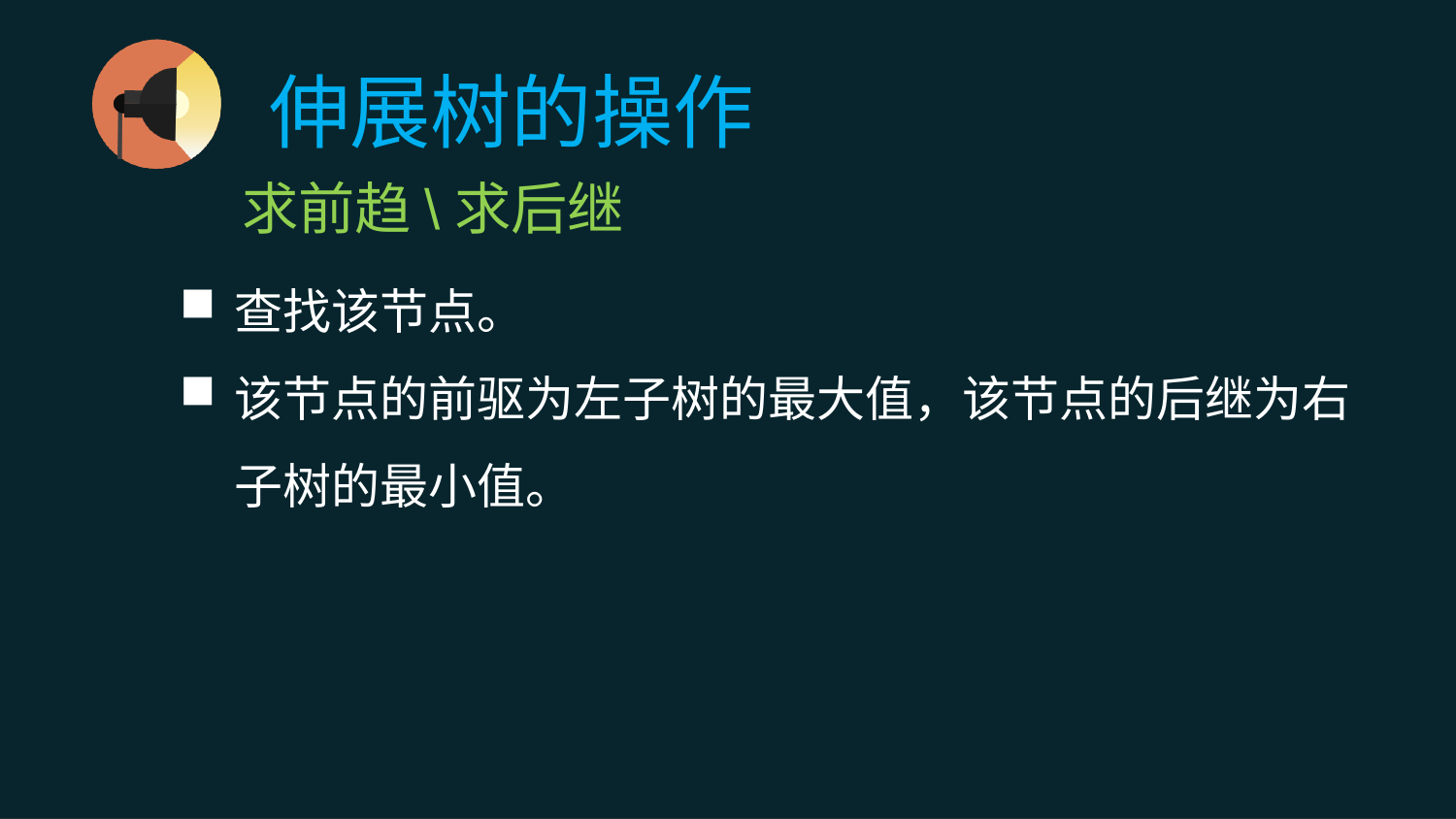

伸展树的操作
求前趋\求后继

查找该节点。
该节点的前驱为左子树的最大值，该节点的后继为右子树的最小值。